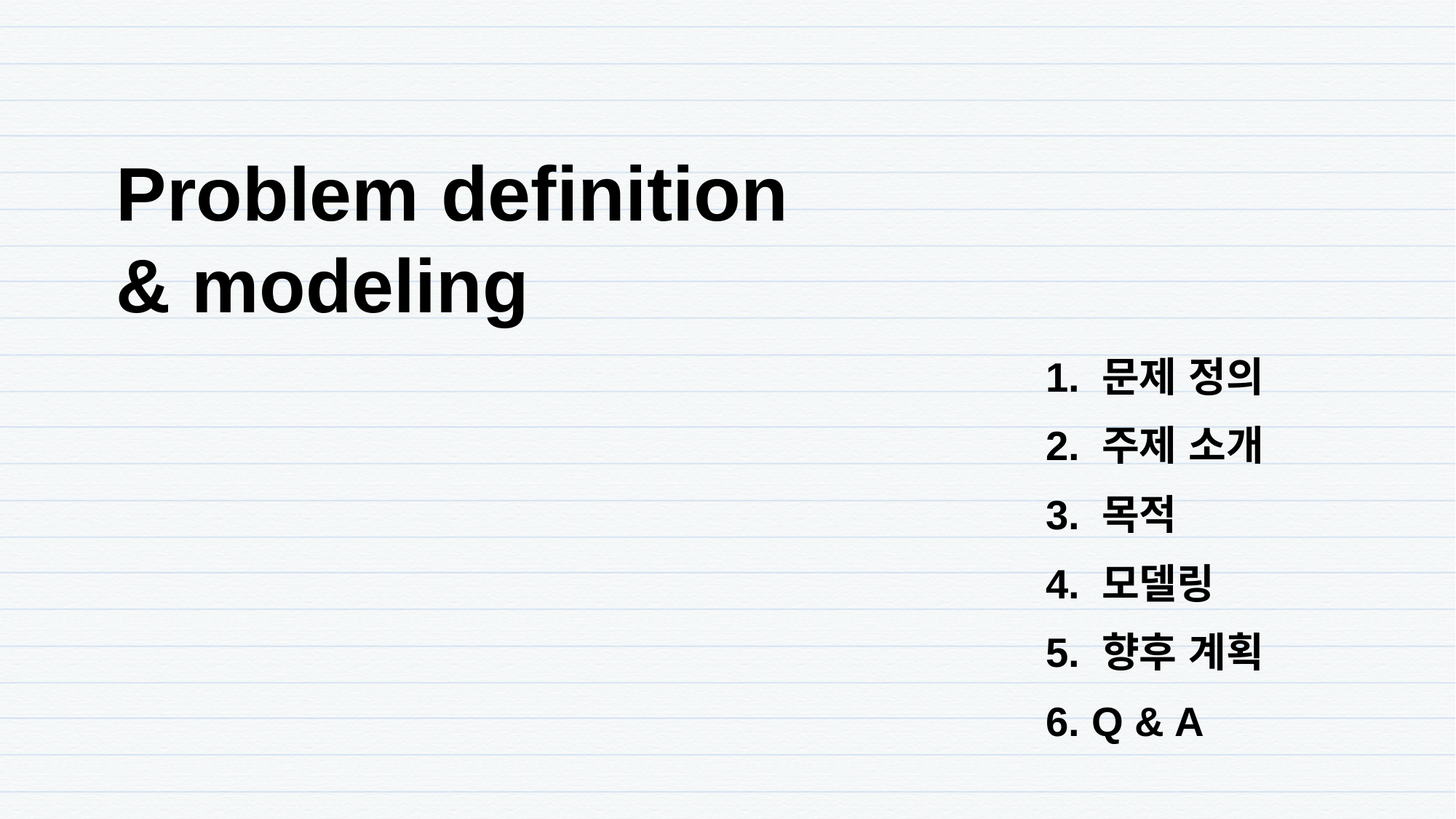

Problem definition
& modeling
1. 문제 정의
2. 주제 소개
3. 목적
4. 모델링
5. 향후 계획
6. Q & A